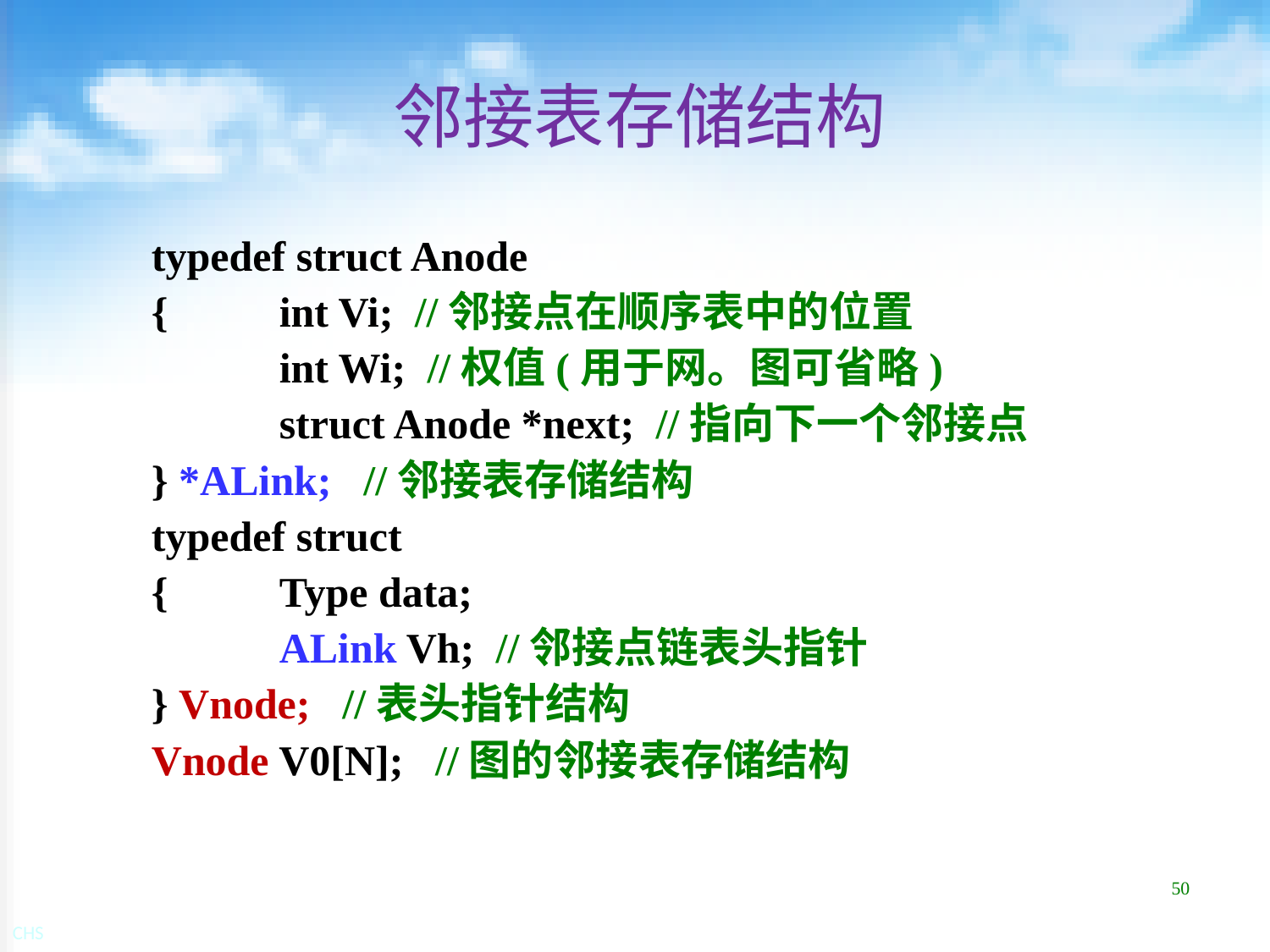

# 邻接表存储结构
typedef struct Anode
{	int Vi;  //邻接点在顺序表中的位置
		int Wi;  //权值(用于网。图可省略)
		struct Anode *next;  //指向下一个邻接点
} *ALink;   //邻接表存储结构
typedef struct
{	Type data;
		ALink Vh;  //邻接点链表头指针
} Vnode;   //表头指针结构
Vnode V0[N];   //图的邻接表存储结构
50